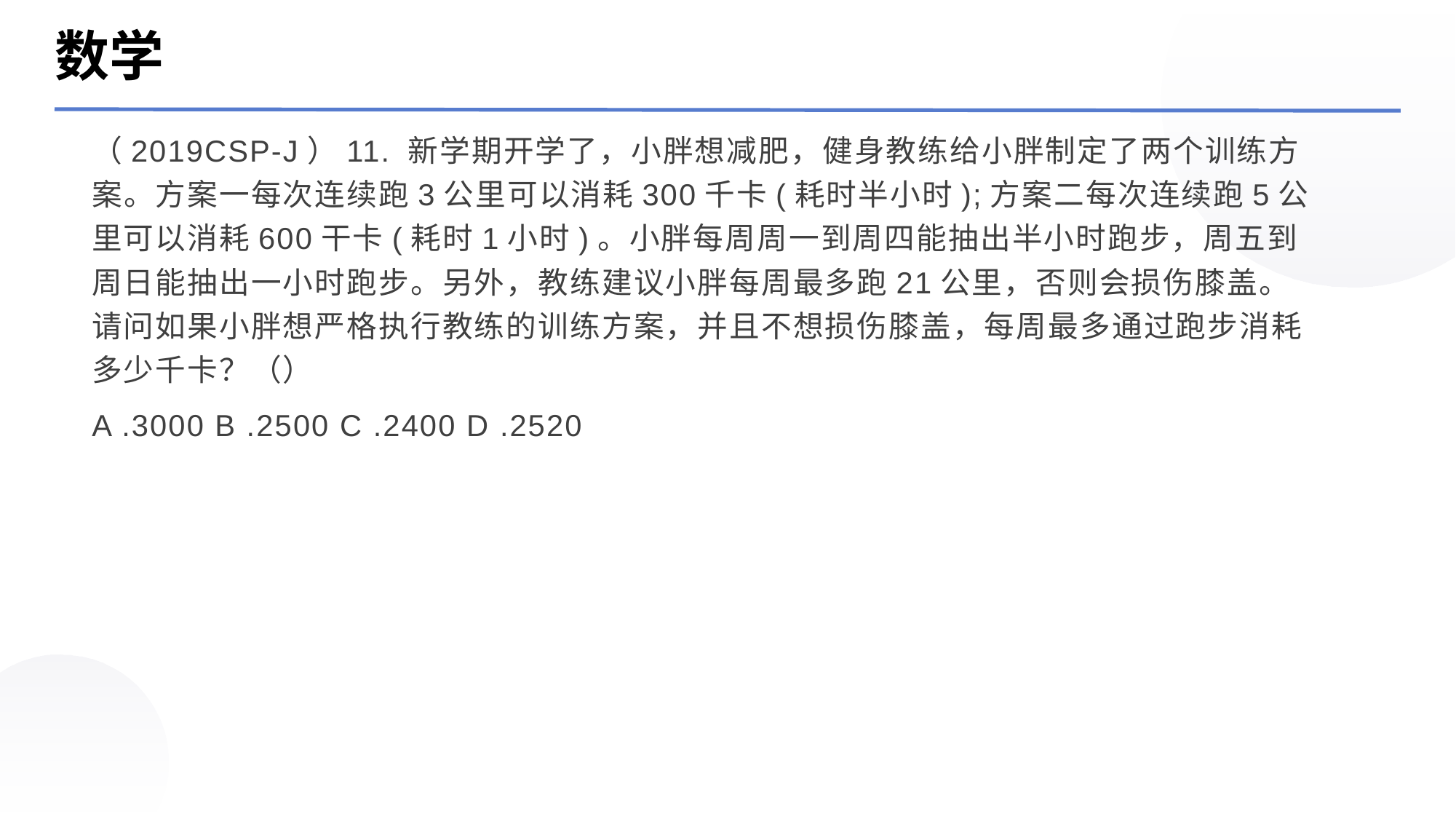

数学
（2019CSP-J）11. 新学期开学了，小胖想减肥，健身教练给小胖制定了两个训练方案。方案一每次连续跑3公里可以消耗300千卡(耗时半小时);方案二每次连续跑5公里可以消耗600干卡(耗时1小时)。小胖每周周一到周四能抽出半小时跑步，周五到周日能抽出一小时跑步。另外，教练建议小胖每周最多跑21公里，否则会损伤膝盖。请问如果小胖想严格执行教练的训练方案，并且不想损伤膝盖，每周最多通过跑步消耗多少千卡？（）
A .3000 B .2500 C .2400 D .2520